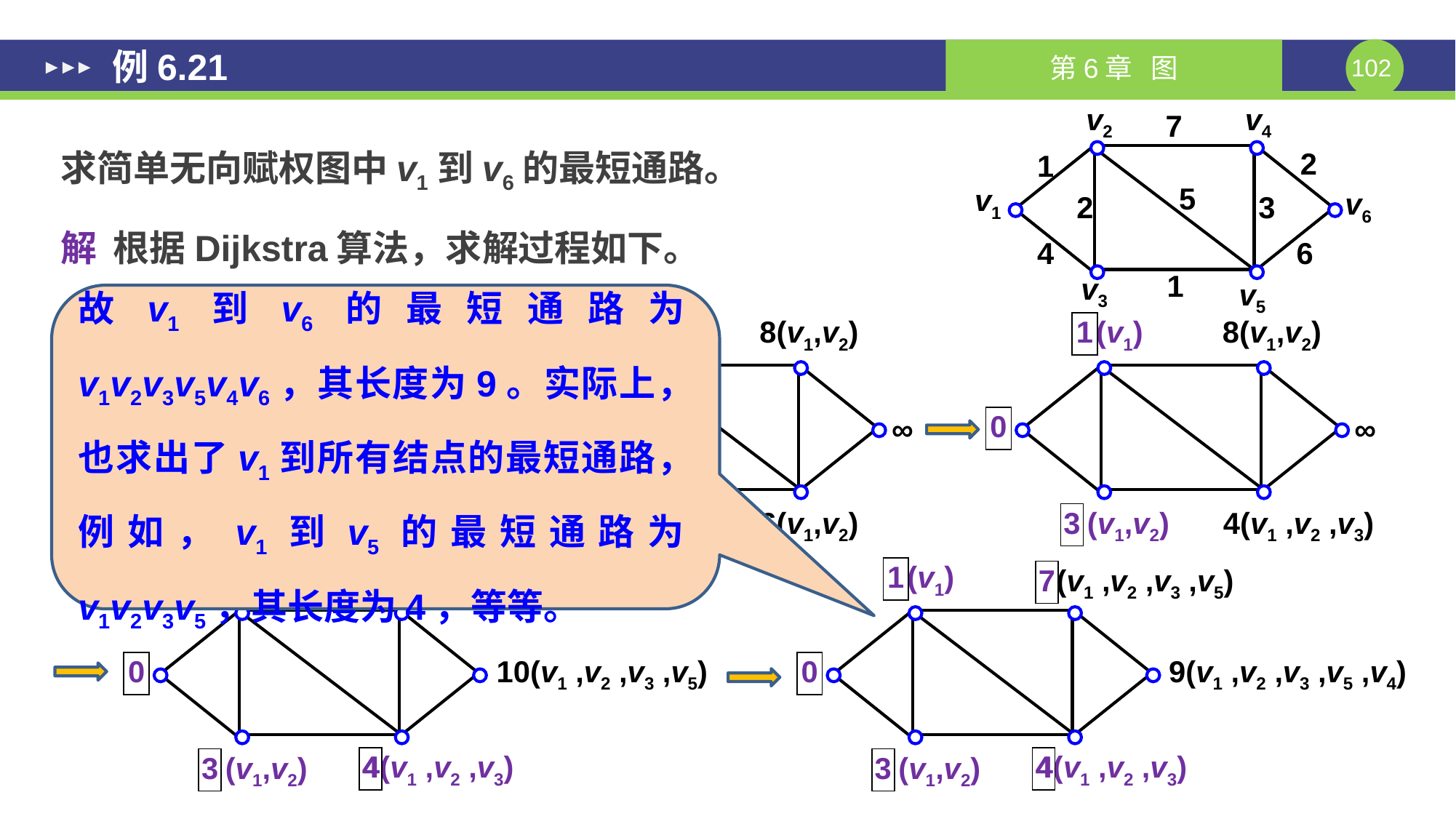

例6.21
v2
v4
7

2
1
5
v1
v6
2
3

4
6

1
v3
v5
求简单无向赋权图中v1到v6的最短通路。
解  根据Dijkstra算法，求解过程如下。
故v1到v6的最短通路为v1v2v3v5v4v6，其长度为9。实际上，也求出了v1到所有结点的最短通路，例如，v1到v5的最短通路为v1v2v3v5，其长度为4，等等。
1
(v1)
8(v1,v2)

0
∞

3(v1,v2)
6(v1,v2)
1
(v1)
8(v1,v2)

0
∞

3
(v1,v2)
4(v1 ,v2 ,v3)
1(v1)
∞

∞

0

4(v1)
∞

1
(v1)
7(v1 ,v2 ,v3 ,v5)

10(v1 ,v2 ,v3 ,v5)
0
4(v1 ,v2 ,v3)
4
3
(v1,v2)
1
(v1)
7
(v1 ,v2 ,v3 ,v5)

9(v1 ,v2 ,v3 ,v5 ,v4)
0
4(v1 ,v2 ,v3)
4
3
(v1,v2)